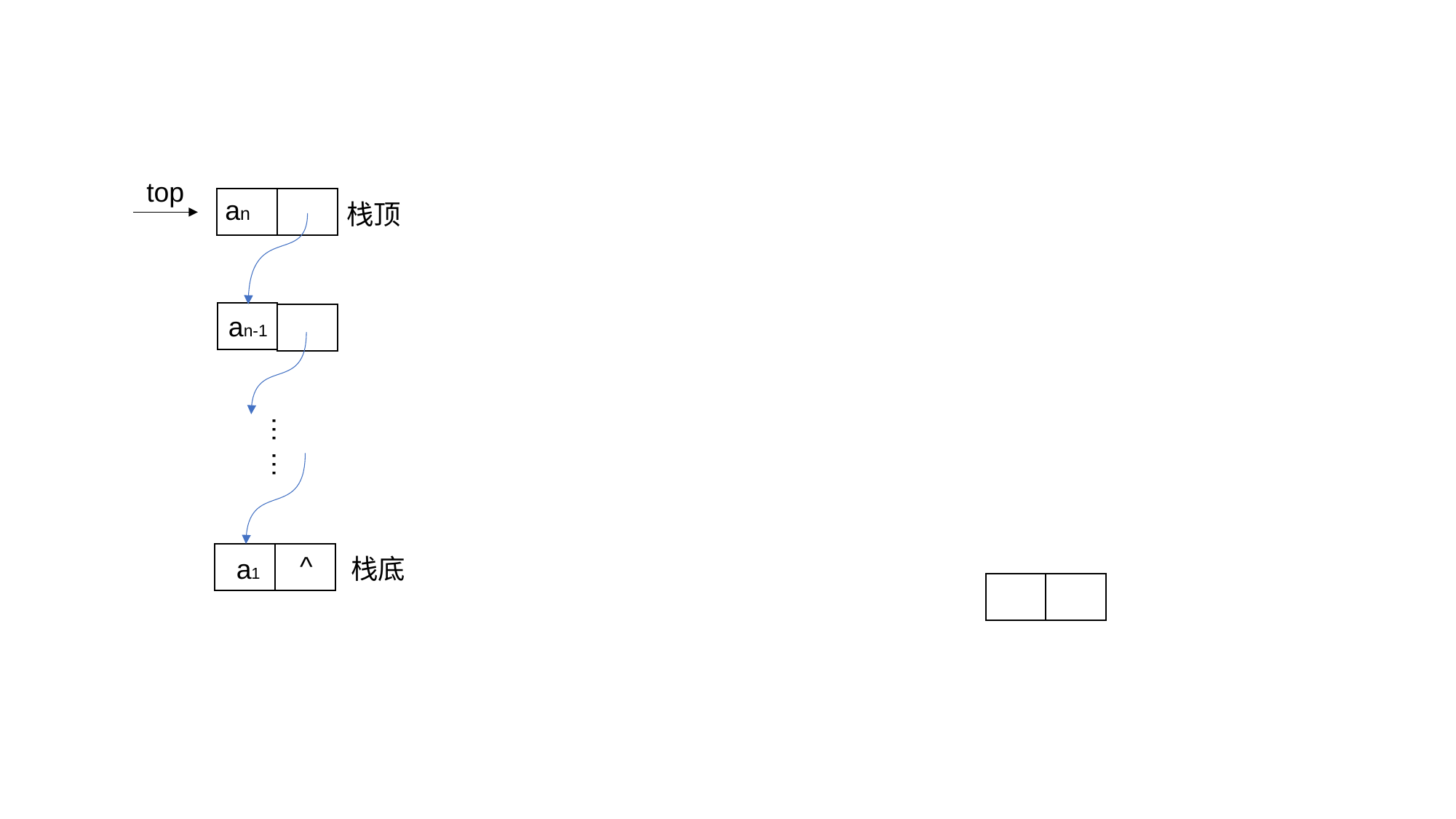

top
an

栈顶

an-1
… …
^

a1
栈底